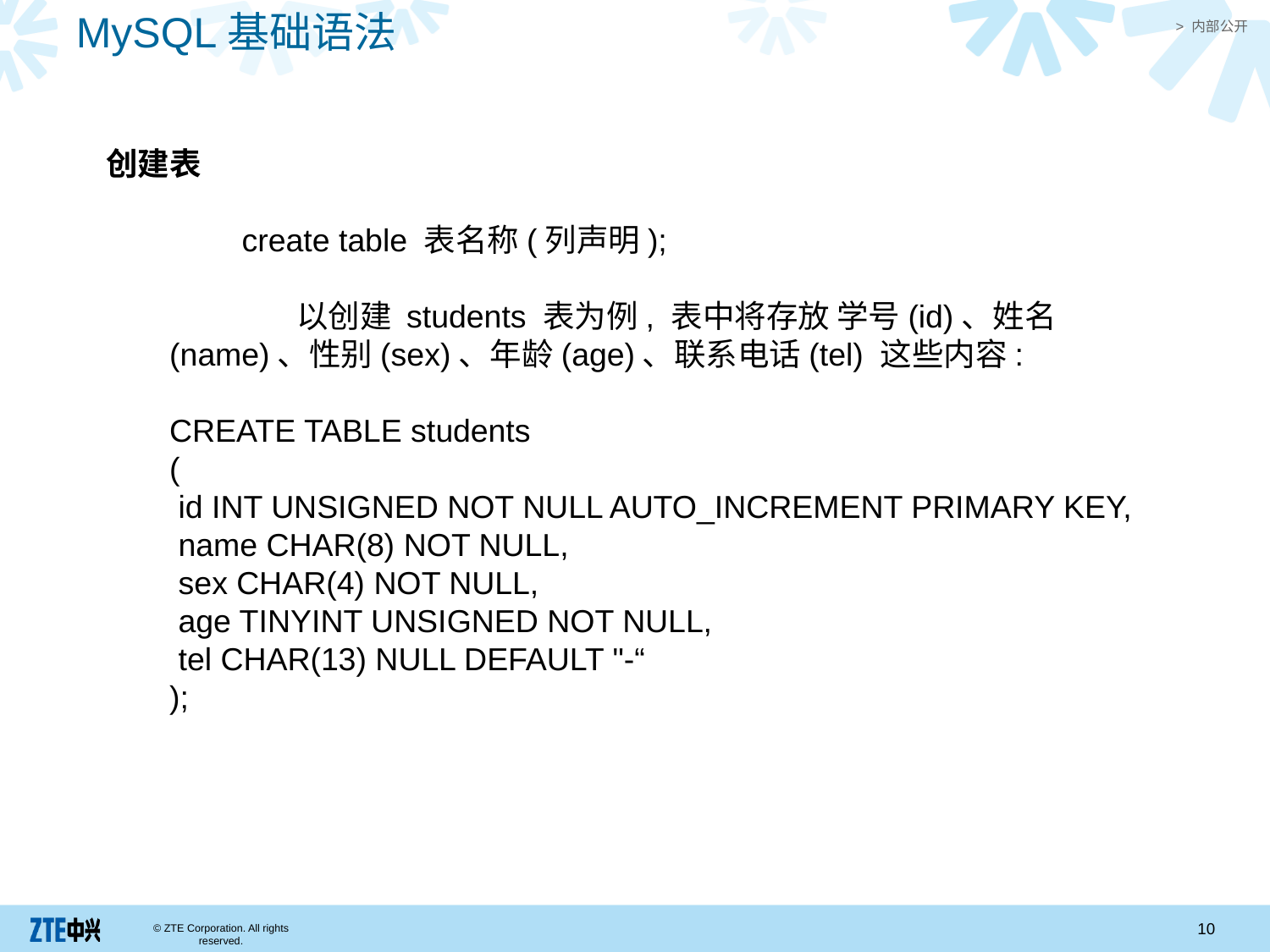

MySQL基础语法
创建表

	 create table 表名称(列声明);

	以创建 students 表为例, 表中将存放 学号(id)、姓名(name)、性别(sex)、年龄(age)、联系电话(tel) 这些内容:

CREATE TABLE students
(
 id INT UNSIGNED NOT NULL AUTO_INCREMENT PRIMARY KEY,
 name CHAR(8) NOT NULL,
 sex CHAR(4) NOT NULL,
 age TINYINT UNSIGNED NOT NULL,
 tel CHAR(13) NULL DEFAULT "-“
);
10